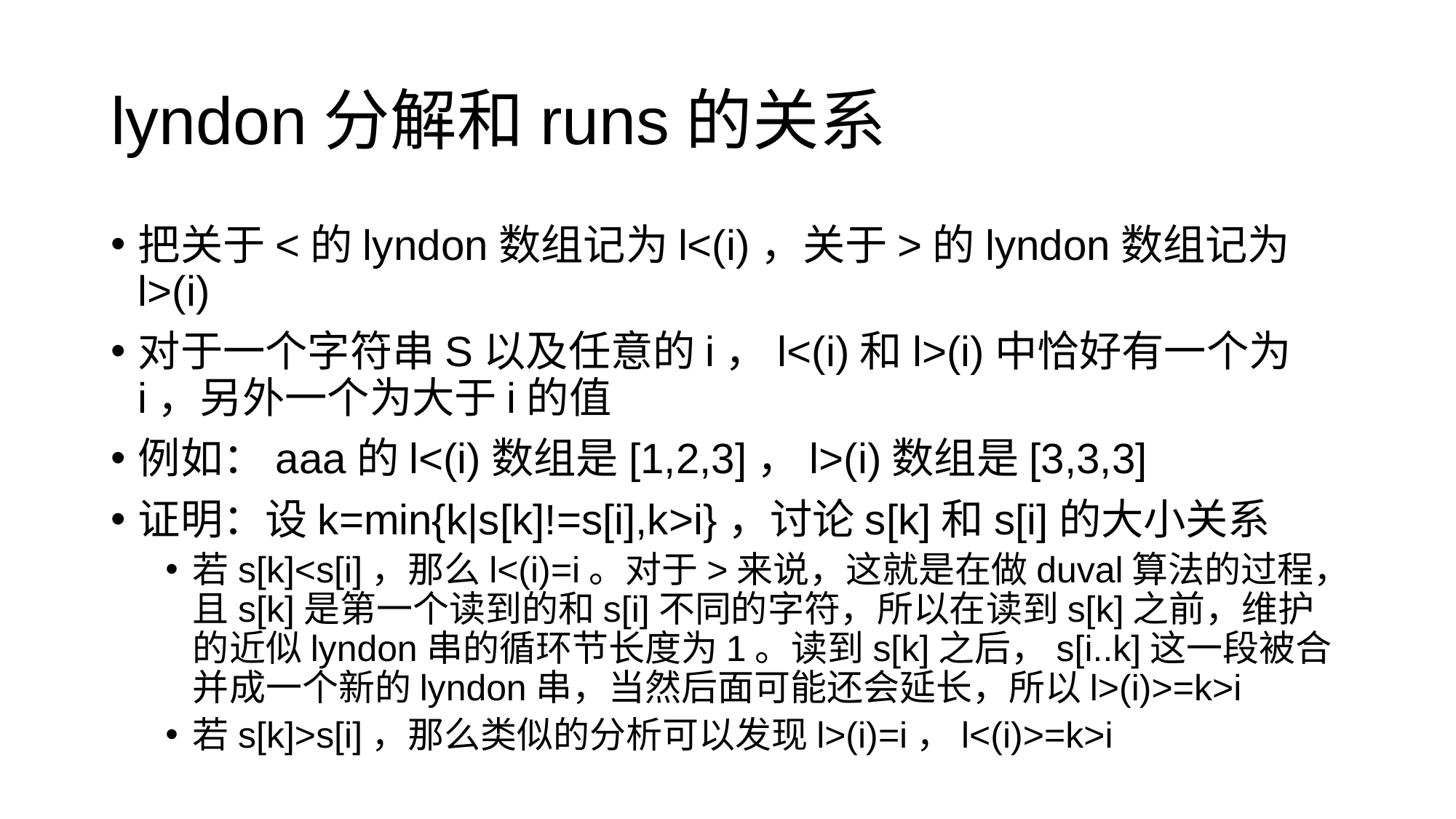

# lyndon分解和runs的关系
把关于<的lyndon数组记为l<(i)，关于>的lyndon数组记为l>(i)
对于一个字符串S以及任意的i，l<(i)和l>(i)中恰好有一个为i，另外一个为大于i的值
例如：aaa的l<(i)数组是[1,2,3]，l>(i)数组是[3,3,3]
证明：设k=min{k|s[k]!=s[i],k>i}，讨论s[k]和s[i]的大小关系
若s[k]<s[i]，那么l<(i)=i。对于>来说，这就是在做duval算法的过程，且s[k]是第一个读到的和s[i]不同的字符，所以在读到s[k]之前，维护的近似lyndon串的循环节长度为1。读到s[k]之后，s[i..k]这一段被合并成一个新的lyndon串，当然后面可能还会延长，所以l>(i)>=k>i
若s[k]>s[i]，那么类似的分析可以发现l>(i)=i，l<(i)>=k>i